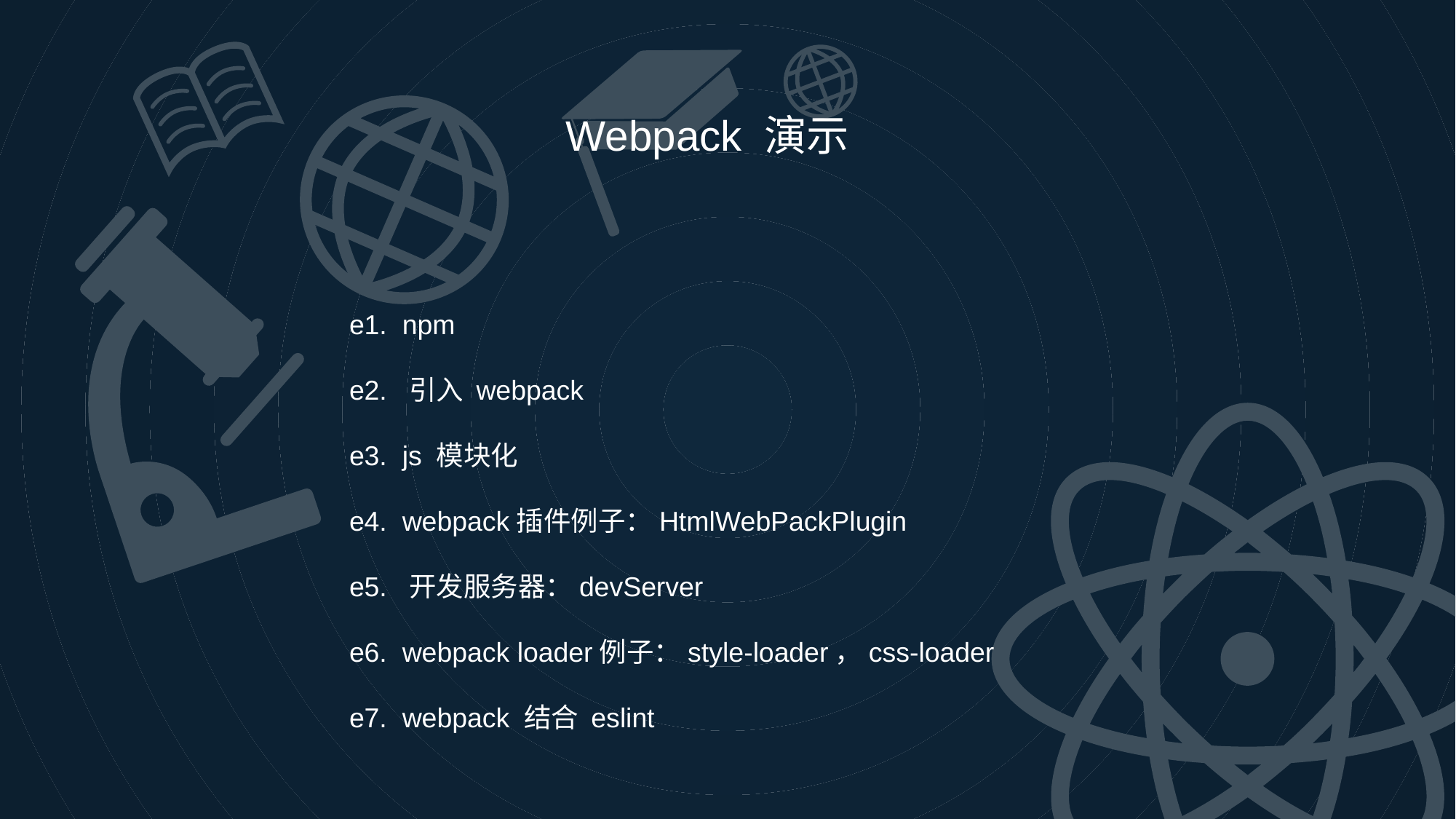

Webpack 演示
e1.  npm

e2.  引入 webpack

e3.  js 模块化

e4.  webpack插件例子：HtmlWebPackPlugin

e5.  开发服务器：devServer

e6.  webpack loader例子：style-loader，css-loader

e7.  webpack 结合 eslint